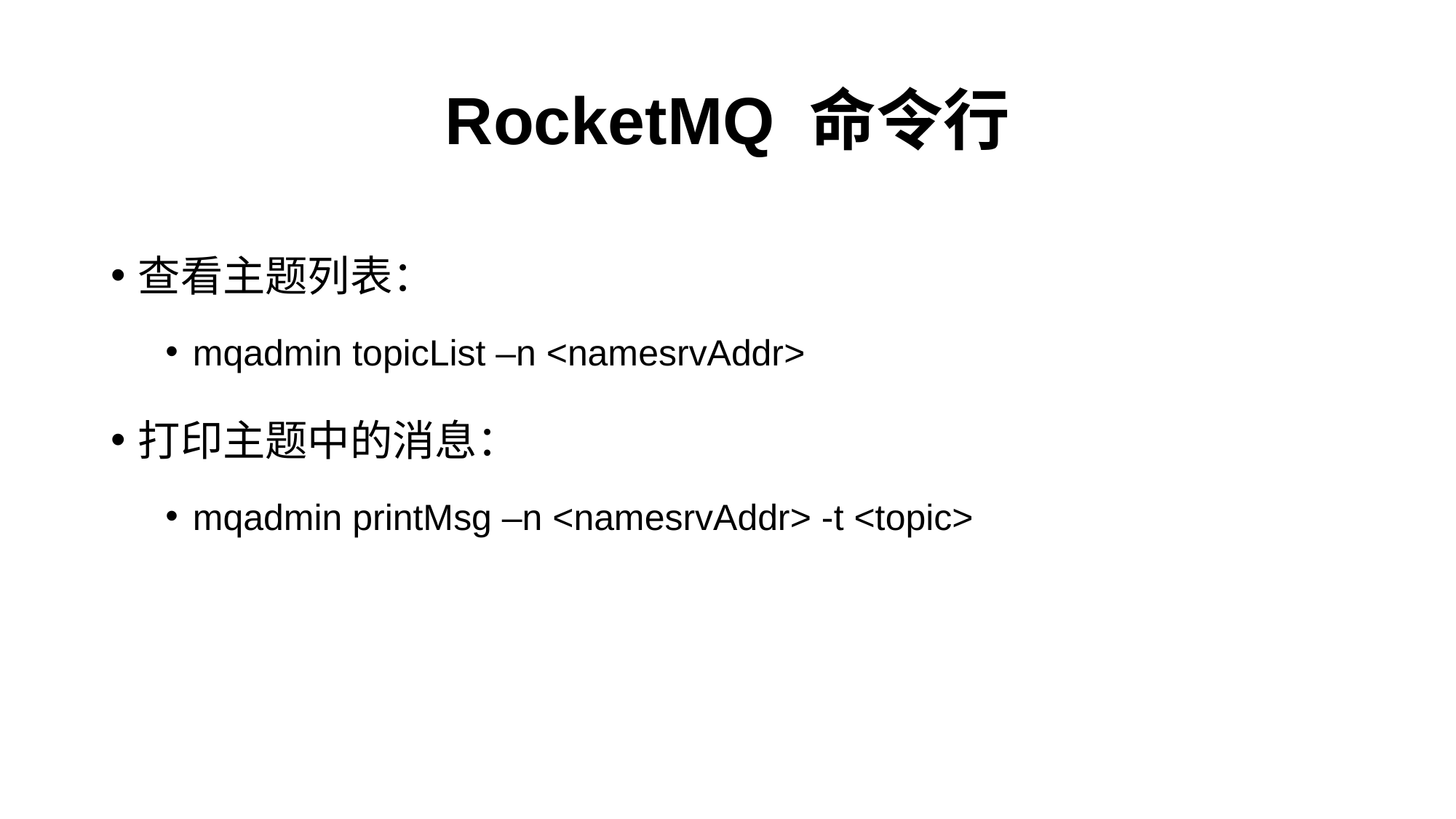

# RocketMQ 命令行
查看主题列表：
mqadmin topicList –n <namesrvAddr>
打印主题中的消息：
mqadmin printMsg –n <namesrvAddr> -t <topic>